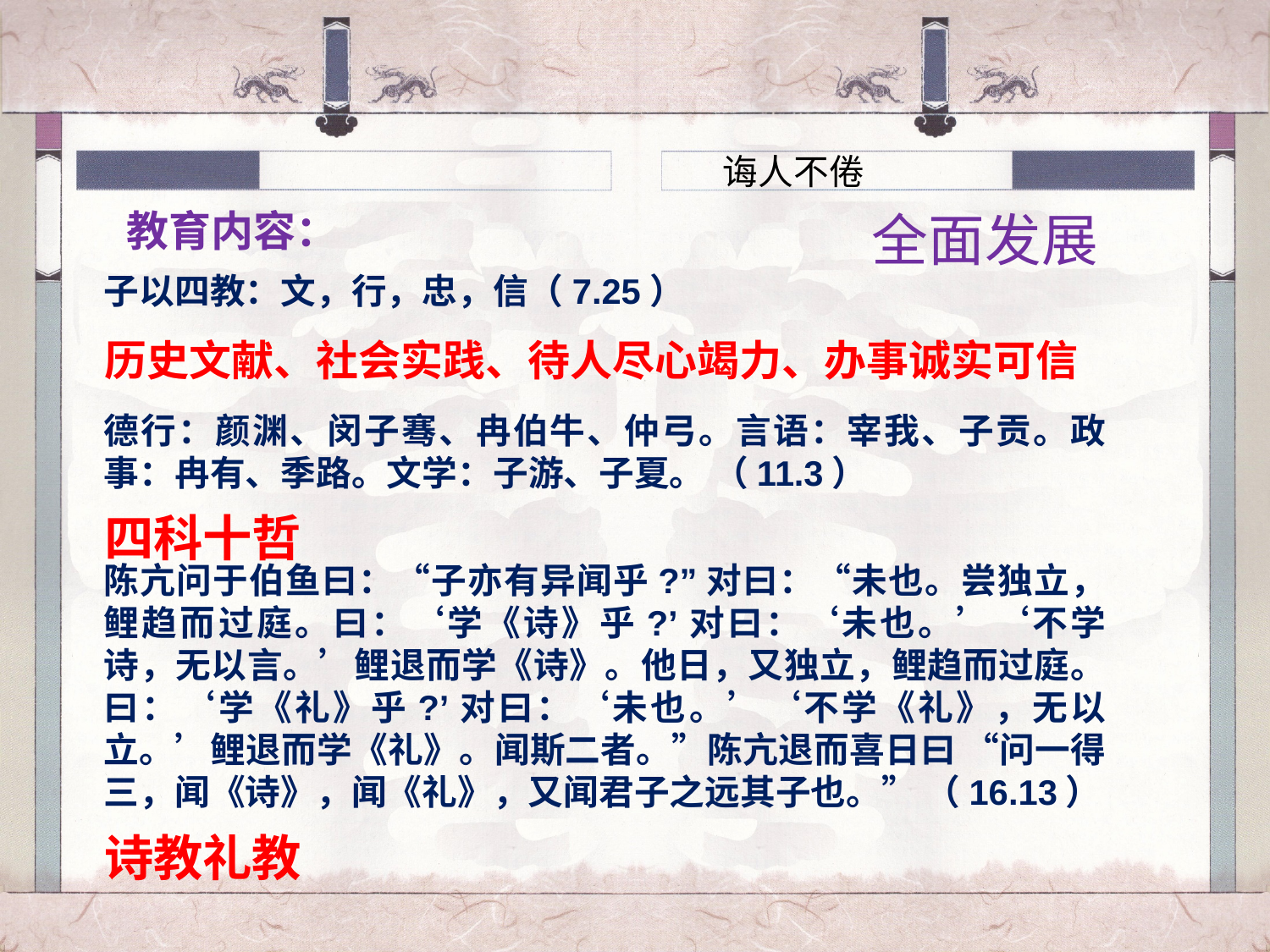

诲人不倦
教育内容：
全面发展
子以四教：文，行，忠，信（7.25）
历史文献、社会实践、待人尽心竭力、办事诚实可信
德行：颜渊、闵子骞、冉伯牛、仲弓。言语：宰我、子贡。政事：冉有、季路。文学：子游、子夏。 （11.3）
四科十哲
陈亢问于伯鱼曰：“子亦有异闻乎?”对曰：“未也。尝独立，鲤趋而过庭。曰：‘学《诗》乎?’对曰：‘未也。’‘不学诗，无以言。’鲤退而学《诗》。他日，又独立，鲤趋而过庭。曰：‘学《礼》乎?’对曰：‘未也。’‘不学《礼》，无以立。’鲤退而学《礼》。闻斯二者。”陈亢退而喜日曰 “问一得三，闻《诗》，闻《礼》，又闻君子之远其子也。” （16.13）
诗教礼教